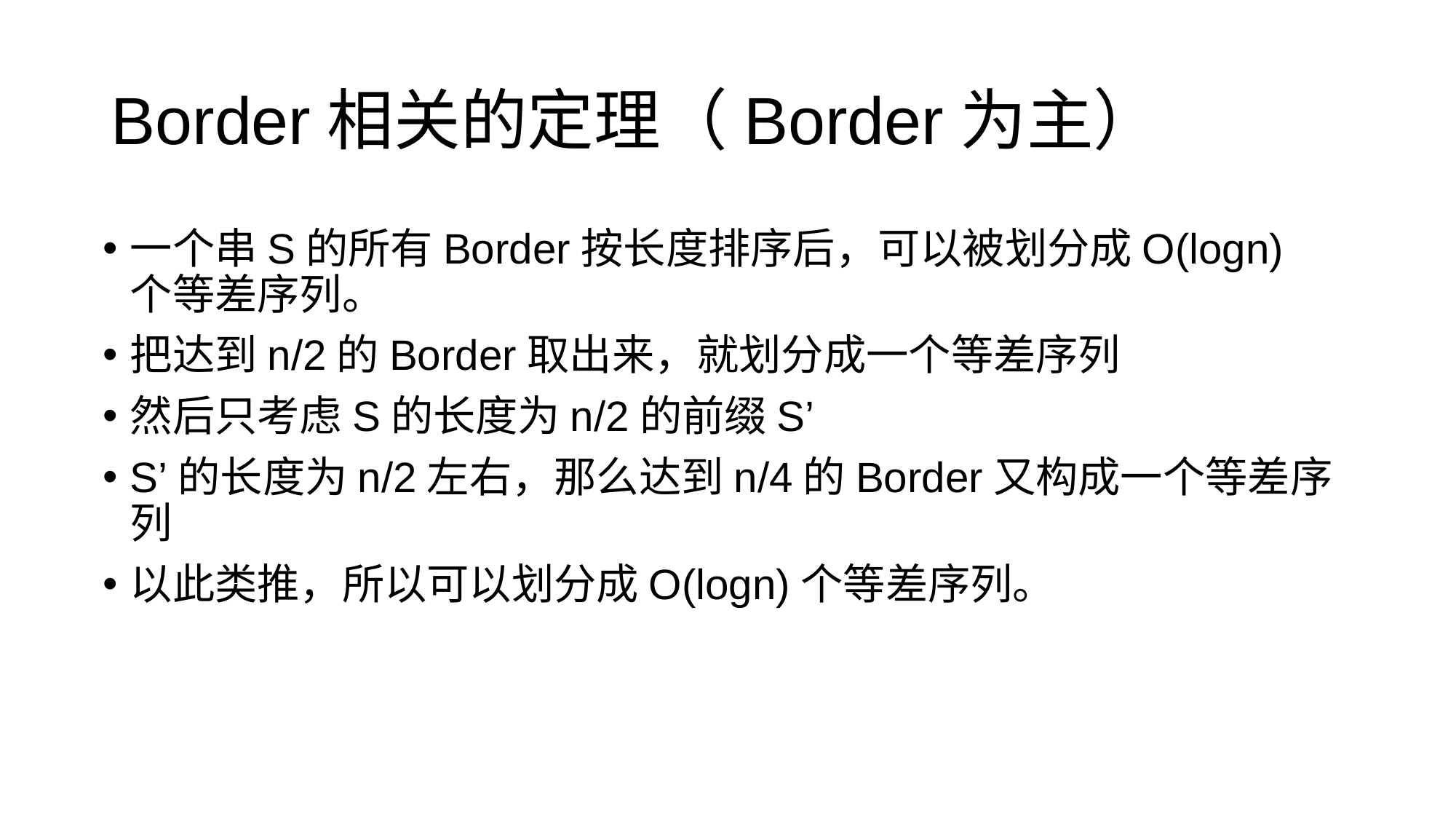

# Border相关的定理（Border为主）
一个串S的所有Border按长度排序后，可以被划分成O(logn)个等差序列。
把达到n/2的Border取出来，就划分成一个等差序列
然后只考虑S的长度为n/2的前缀S’
S’的长度为n/2左右，那么达到n/4的Border又构成一个等差序列
以此类推，所以可以划分成O(logn)个等差序列。